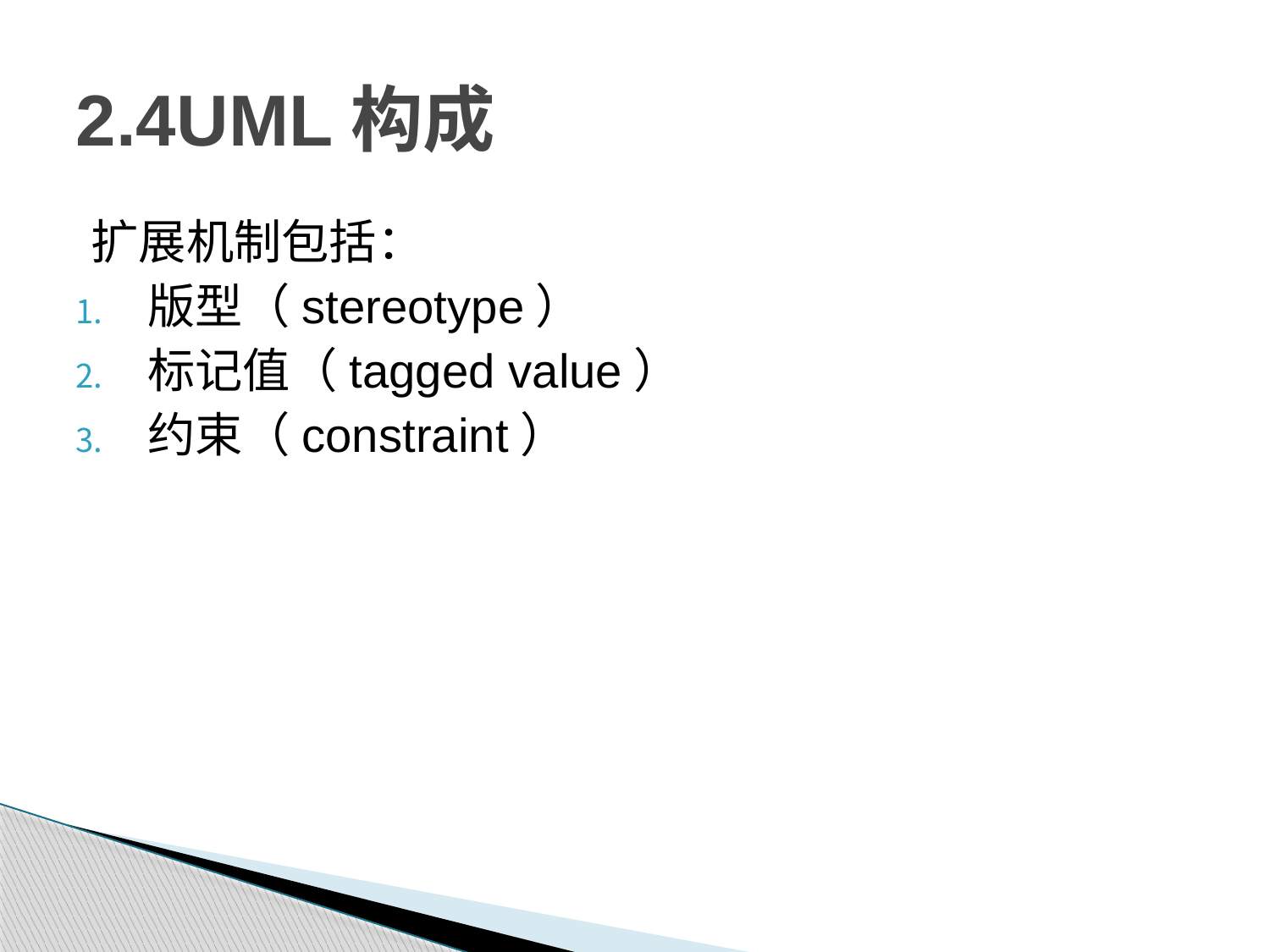

# 2.4UML构成
扩展机制包括：
版型（stereotype）
标记值（tagged value）
约束（constraint）